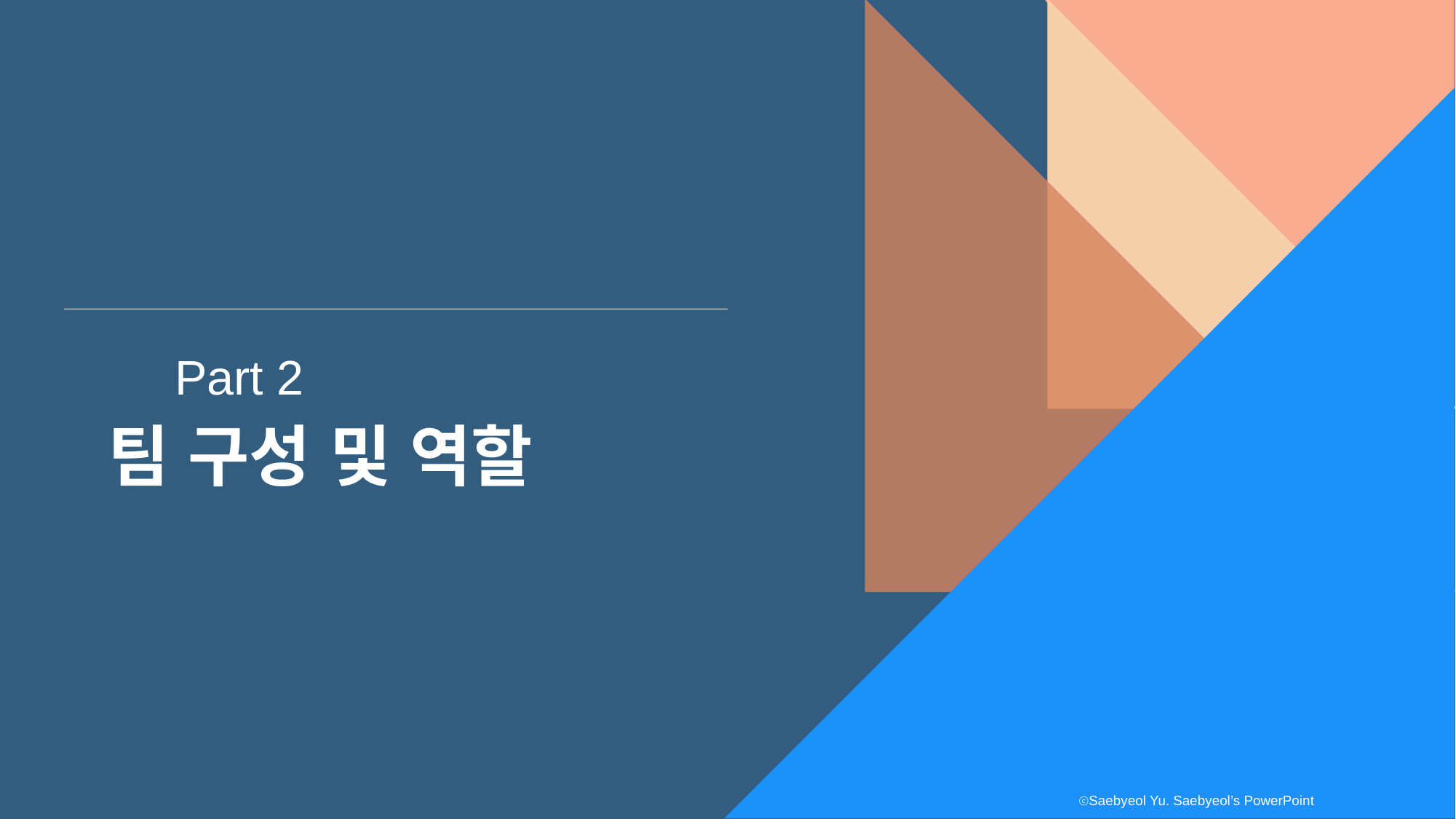

Part 2
팀 구성 및 역할
ⓒSaebyeol Yu. Saebyeol’s PowerPoint